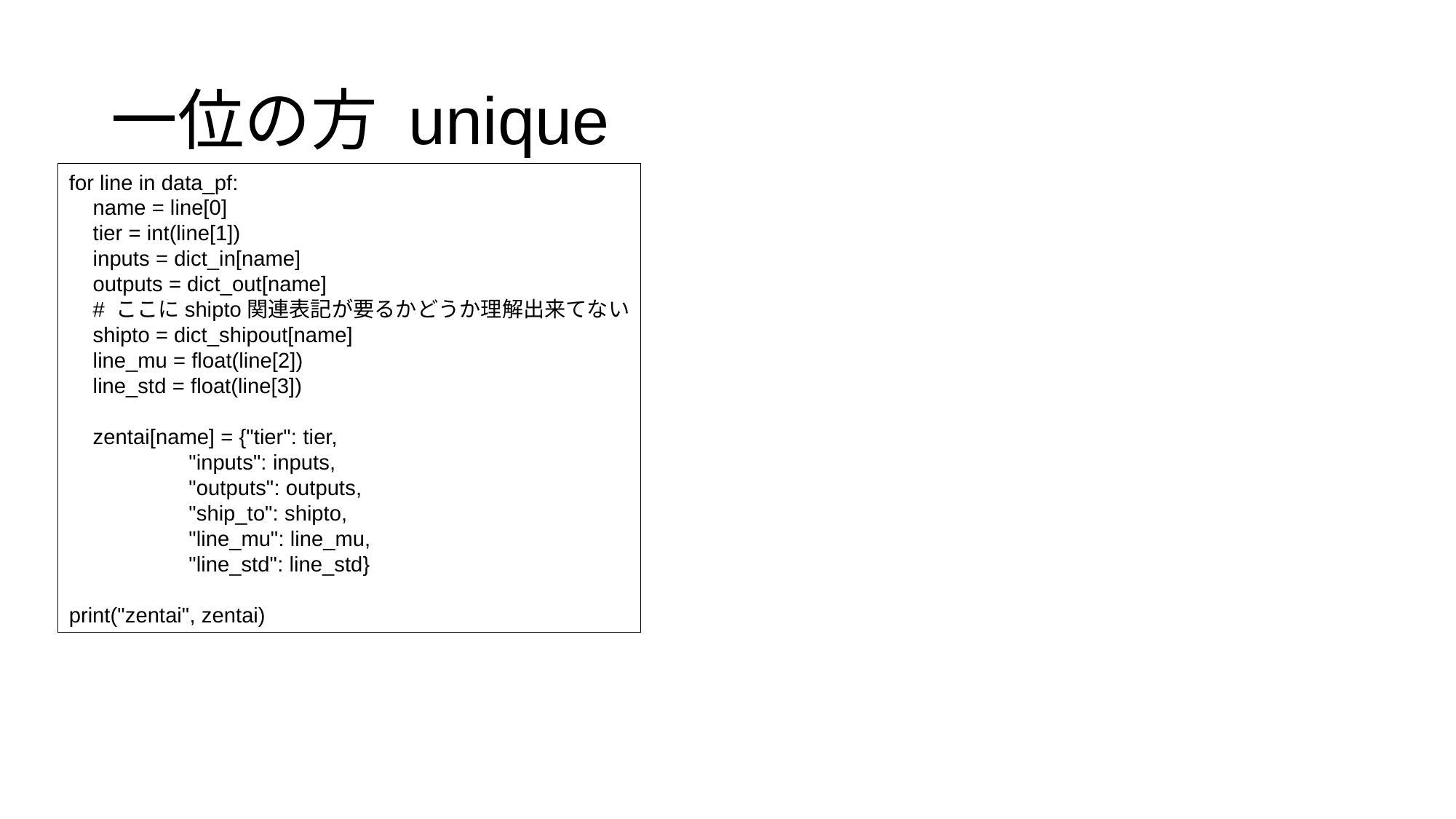

# 一位の方 unique
for line in data_pf:
    name = line[0]
    tier = int(line[1])
    inputs = dict_in[name]
    outputs = dict_out[name]
    # ここにshipto関連表記が要るかどうか理解出来てない
    shipto = dict_shipout[name]
    line_mu = float(line[2])
    line_std = float(line[3])
    zentai[name] = {"tier": tier,
                    "inputs": inputs,
                    "outputs": outputs,
                    "ship_to": shipto,
                    "line_mu": line_mu,
                    "line_std": line_std}
print("zentai", zentai)